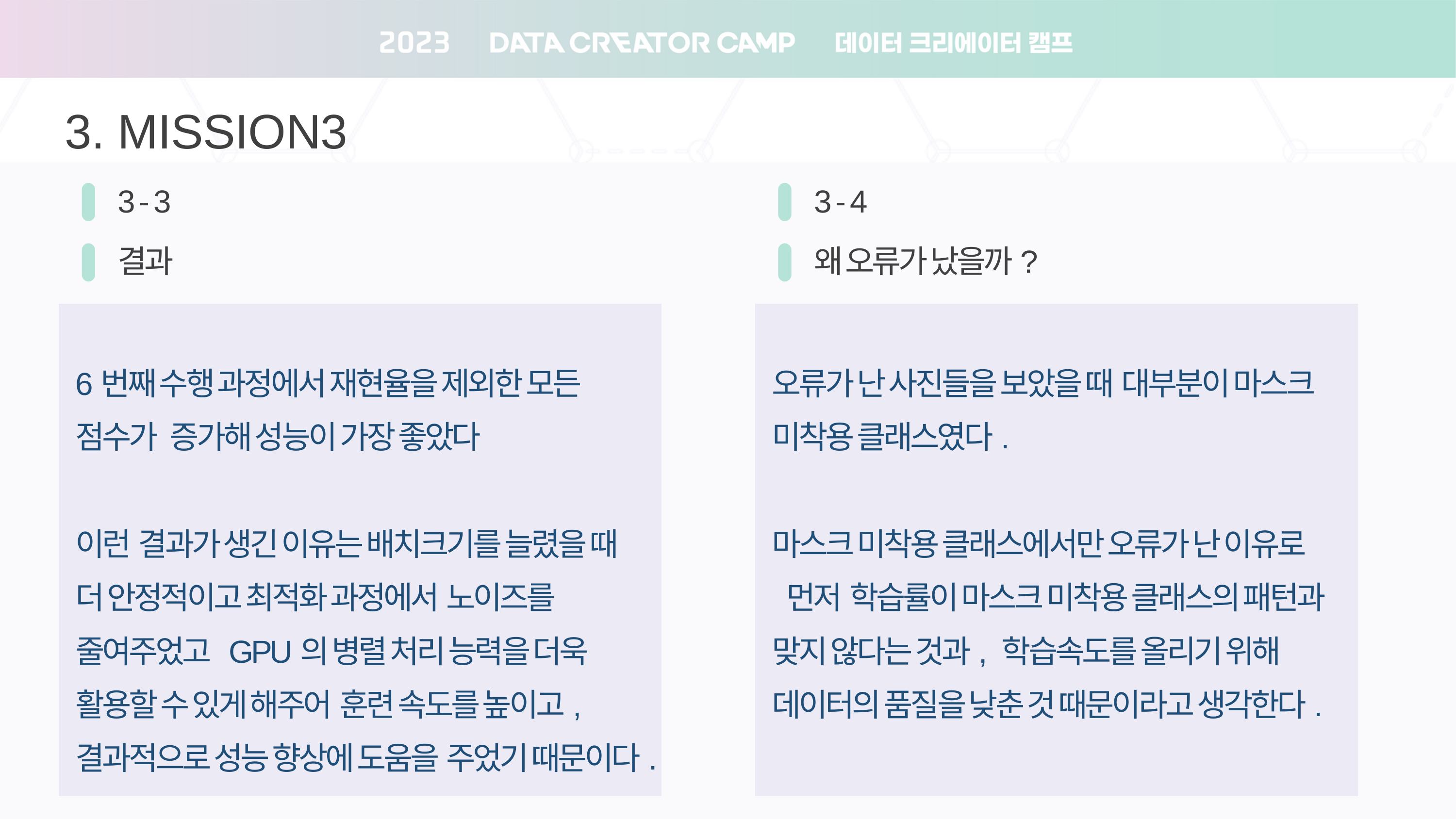

3. MISSION3

3 - 3
3 - 4

왜 오류가 났을까?
결과

6번째 수행 과정에서 재현율을 제외한 모든 점수가   증가해 성능이 가장 좋았다

이런  결과가 생긴 이유는 배치크기를 늘렸을 때 더 안정적이고 최적화 과정에서  노이즈를 줄여주었고  GPU의 병렬 처리 능력을 더욱 활용할 수 있게 해주어  훈련 속도를 높이고, 결과적으로 성능 향상에 도움을  주었기 때문이다.
오류가 난 사진들을 보았을 때  대부분이 마스크 미착용 클래스였다.

마스크 미착용 클래스에서만 오류가 난 이유로
 먼저  학습률이 마스크 미착용 클래스의 패턴과 맞지 않다는 것과, 학습속도를 올리기 위해 데이터의 품질을 낮춘 것 때문이라고 생각한다.